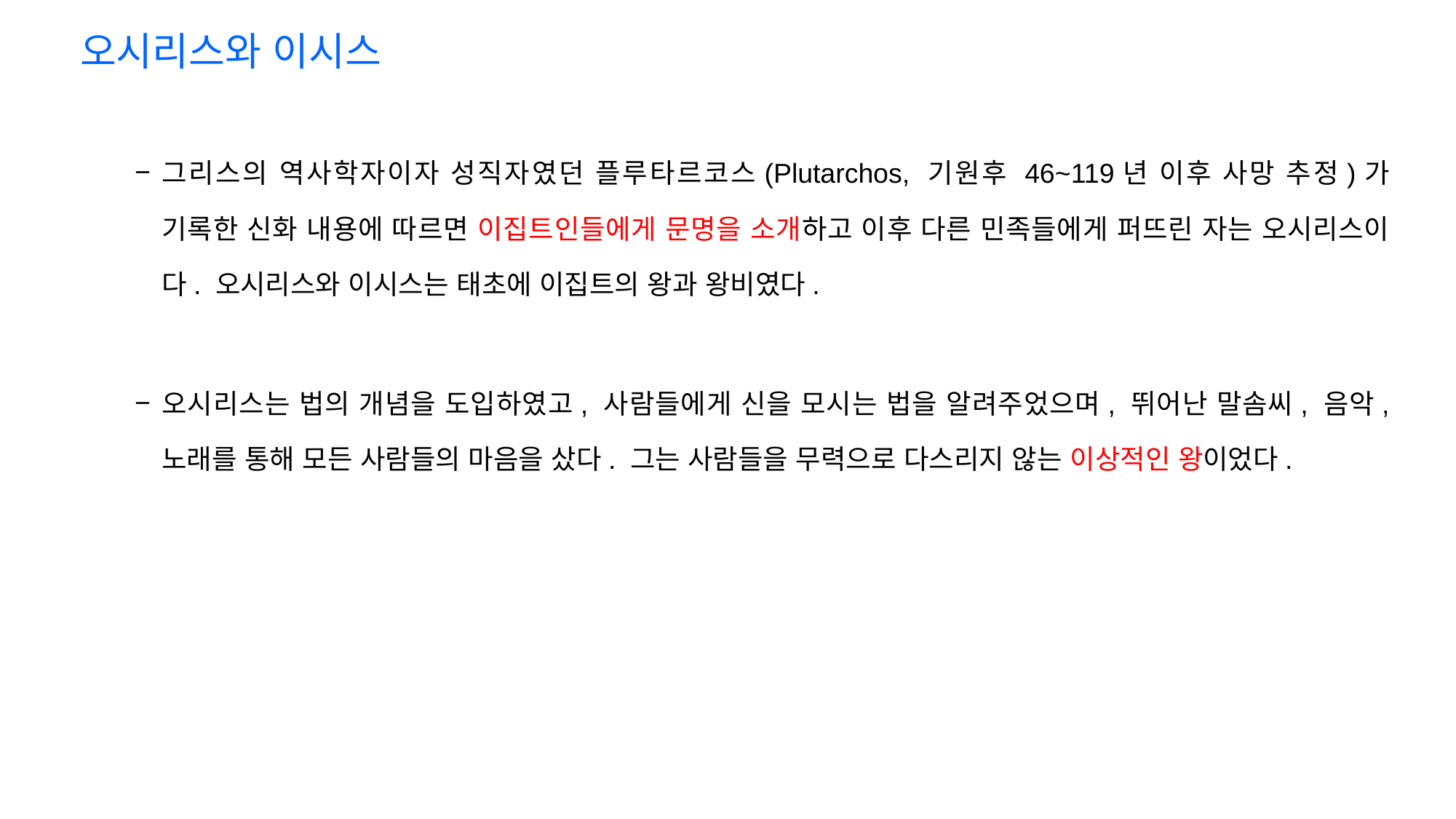

오시리스와 이시스

그리스의 역사학자이자 성직자였던 플루타르코스(Plutarchos, 기원후 46~119년 이후 사망 추정)가 기록한 신화 내용에 따르면 이집트인들에게 문명을 소개하고 이후 다른 민족들에게 퍼뜨린 자는 오시리스이다. 오시리스와 이시스는 태초에 이집트의 왕과 왕비였다.

오시리스는 법의 개념을 도입하였고, 사람들에게 신을 모시는 법을 알려주었으며, 뛰어난 말솜씨, 음악, 노래를 통해 모든 사람들의 마음을 샀다. 그는 사람들을 무력으로 다스리지 않는 이상적인 왕이었다.